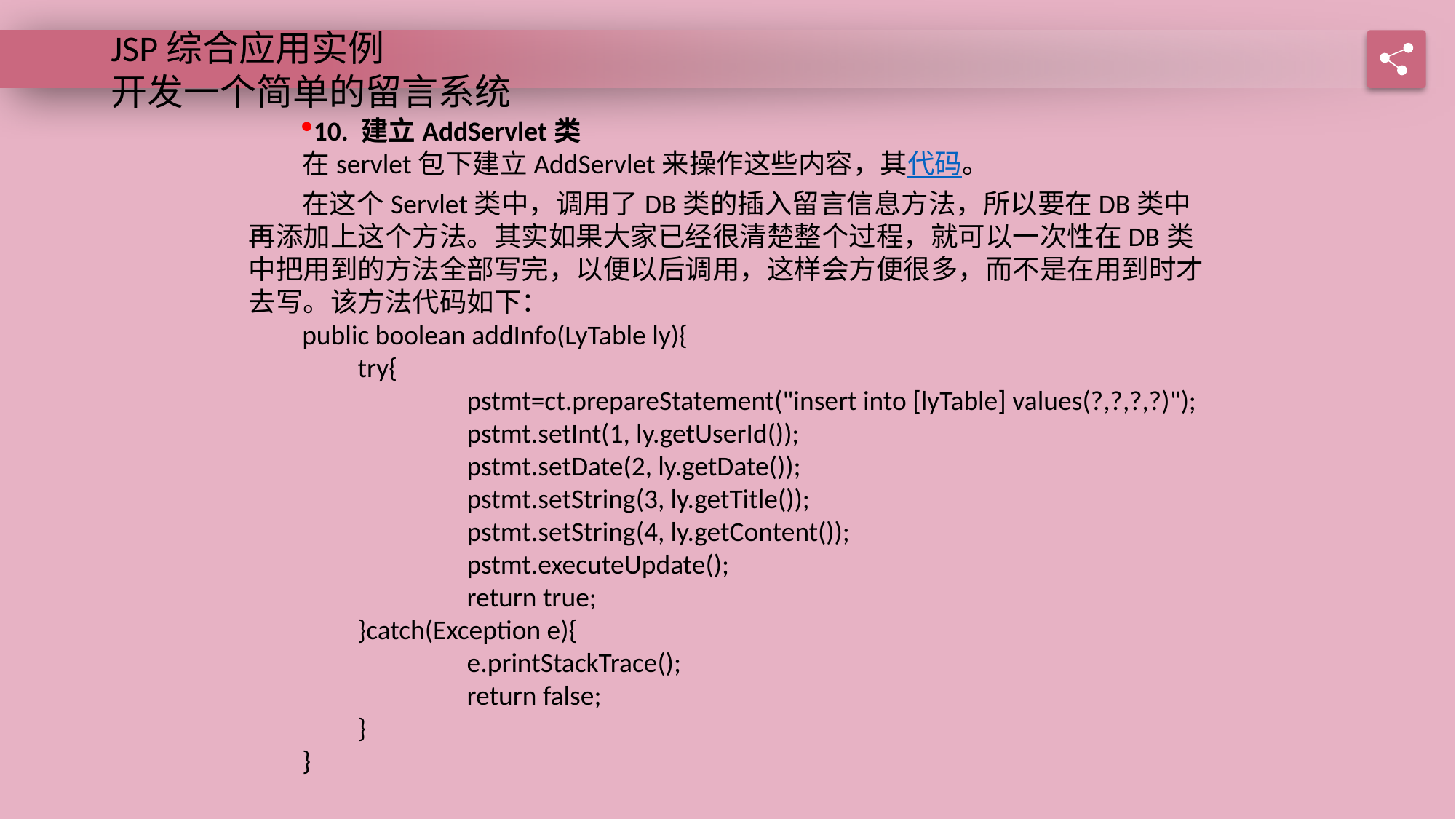

JSP综合应用实例
开发一个简单的留言系统
10. 建立AddServlet类
在servlet包下建立AddServlet来操作这些内容，其代码。
在这个Servlet类中，调用了DB类的插入留言信息方法，所以要在DB类中再添加上这个方法。其实如果大家已经很清楚整个过程，就可以一次性在DB类中把用到的方法全部写完，以便以后调用，这样会方便很多，而不是在用到时才去写。该方法代码如下：
public boolean addInfo(LyTable ly){
	try{
		pstmt=ct.prepareStatement("insert into [lyTable] values(?,?,?,?)");
		pstmt.setInt(1, ly.getUserId());
		pstmt.setDate(2, ly.getDate());
		pstmt.setString(3, ly.getTitle());
		pstmt.setString(4, ly.getContent());
		pstmt.executeUpdate();
		return true;
	}catch(Exception e){
		e.printStackTrace();
		return false;
	}
}

85